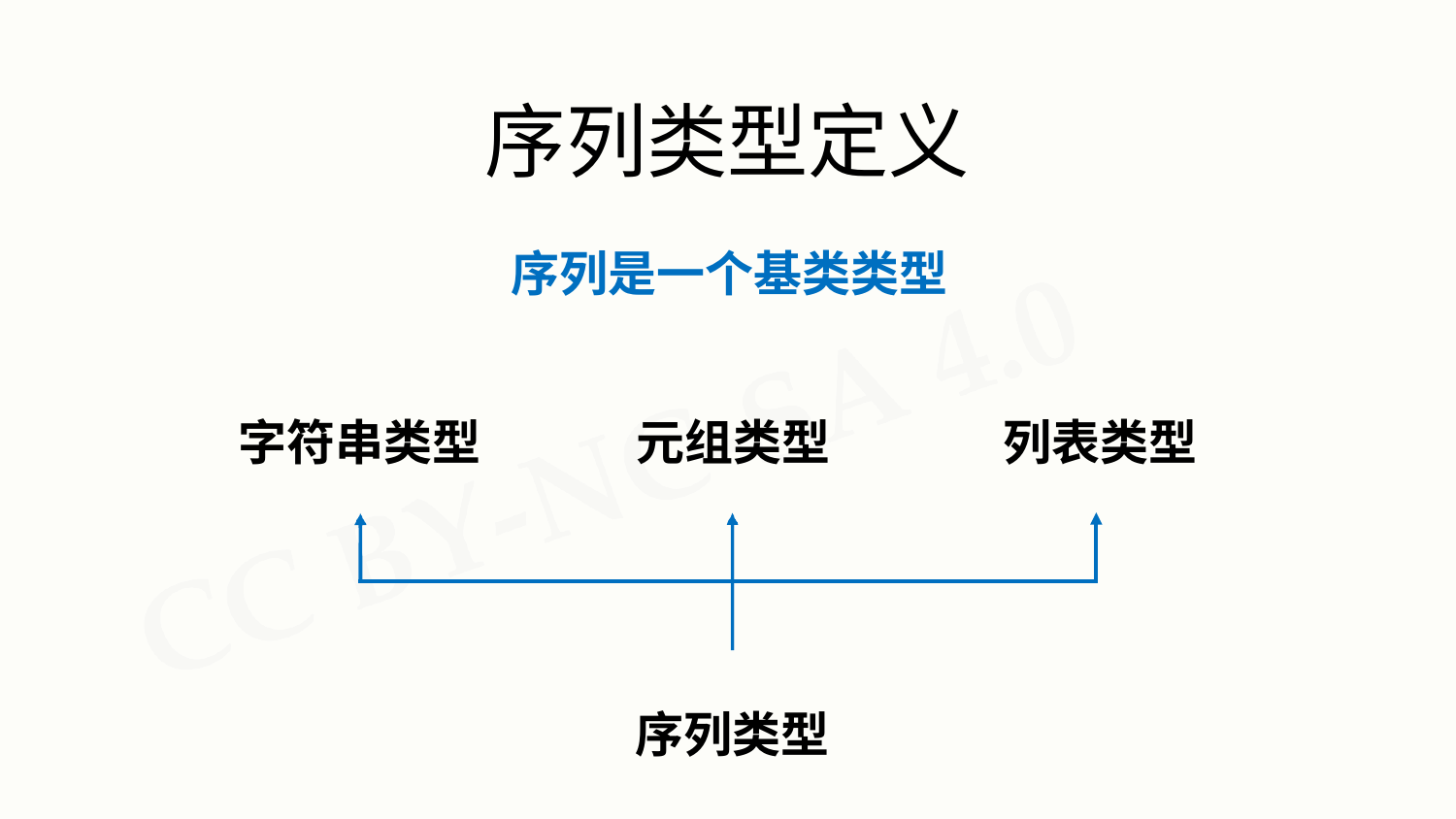

# 序列类型定义
序列是一个基类类型

元组类型
列表类型
字符串类型

序列类型